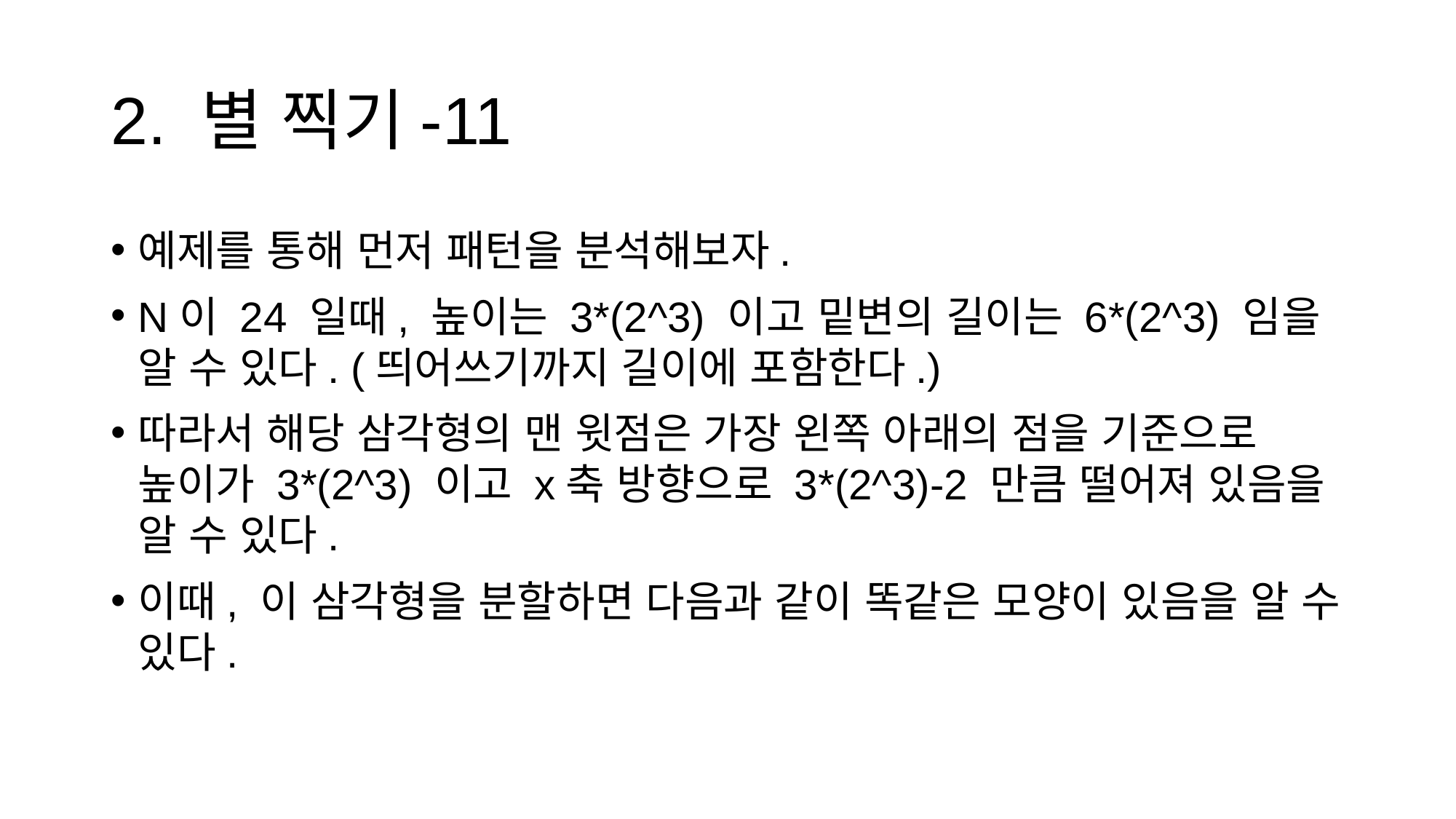

# 2. 별 찍기-11
예제를 통해 먼저 패턴을 분석해보자.
N이 24 일때, 높이는 3*(2^3) 이고 밑변의 길이는 6*(2^3) 임을 알 수 있다. (띄어쓰기까지 길이에 포함한다.)
따라서 해당 삼각형의 맨 윗점은 가장 왼쪽 아래의 점을 기준으로 높이가 3*(2^3) 이고 x축 방향으로 3*(2^3)-2 만큼 떨어져 있음을 알 수 있다.
이때, 이 삼각형을 분할하면 다음과 같이 똑같은 모양이 있음을 알 수 있다.